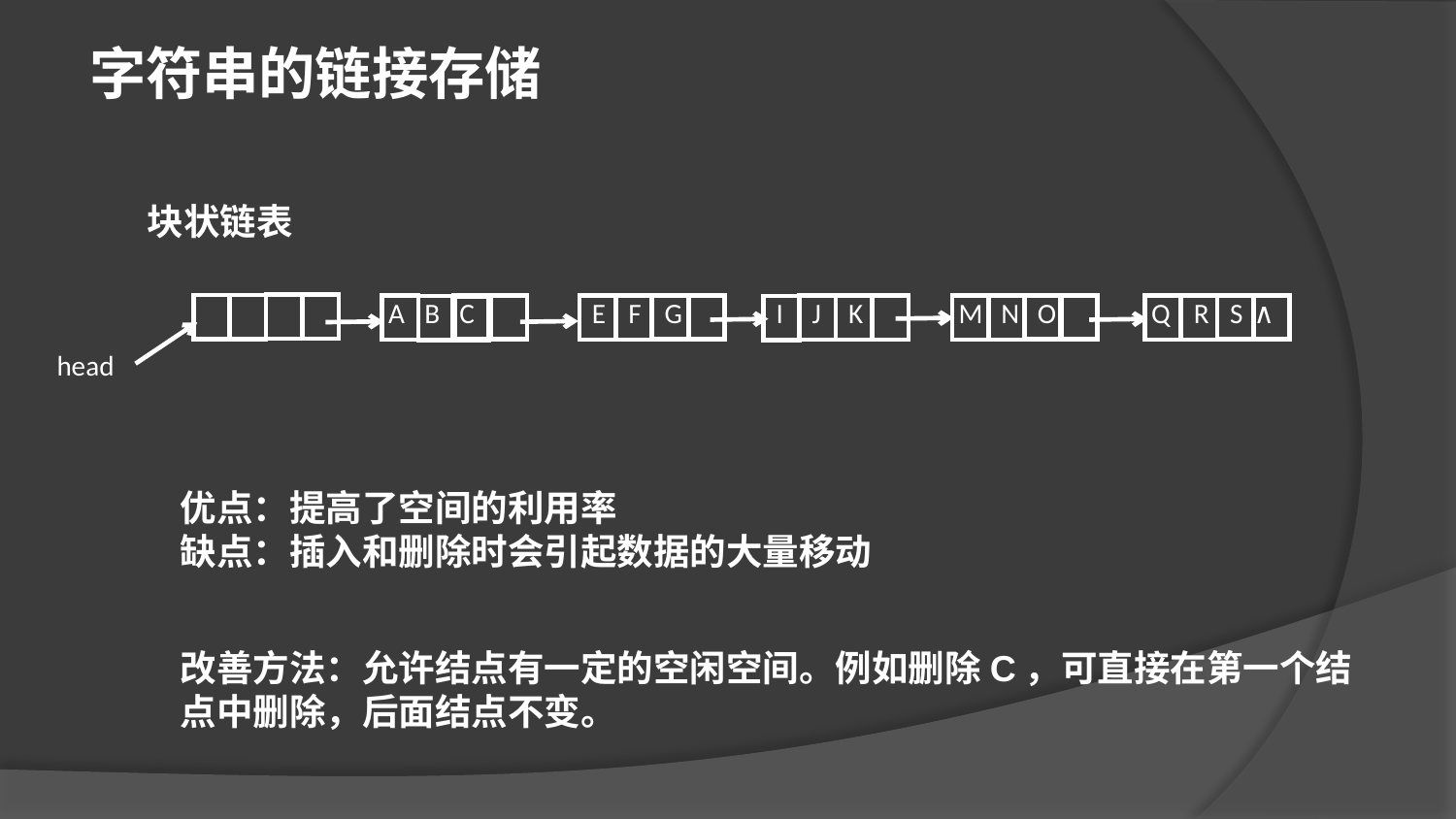

字符串的链接存储
块状链表

  G

  F
  E
  O

  N
 M
  S
∧
  R
 Q
  K

  J
  I
 A
 B

head
 C

优点：提高了空间的利用率
缺点：插入和删除时会引起数据的大量移动
改善方法：允许结点有一定的空闲空间。例如删除C，可直接在第一个结点中删除，后面结点不变。